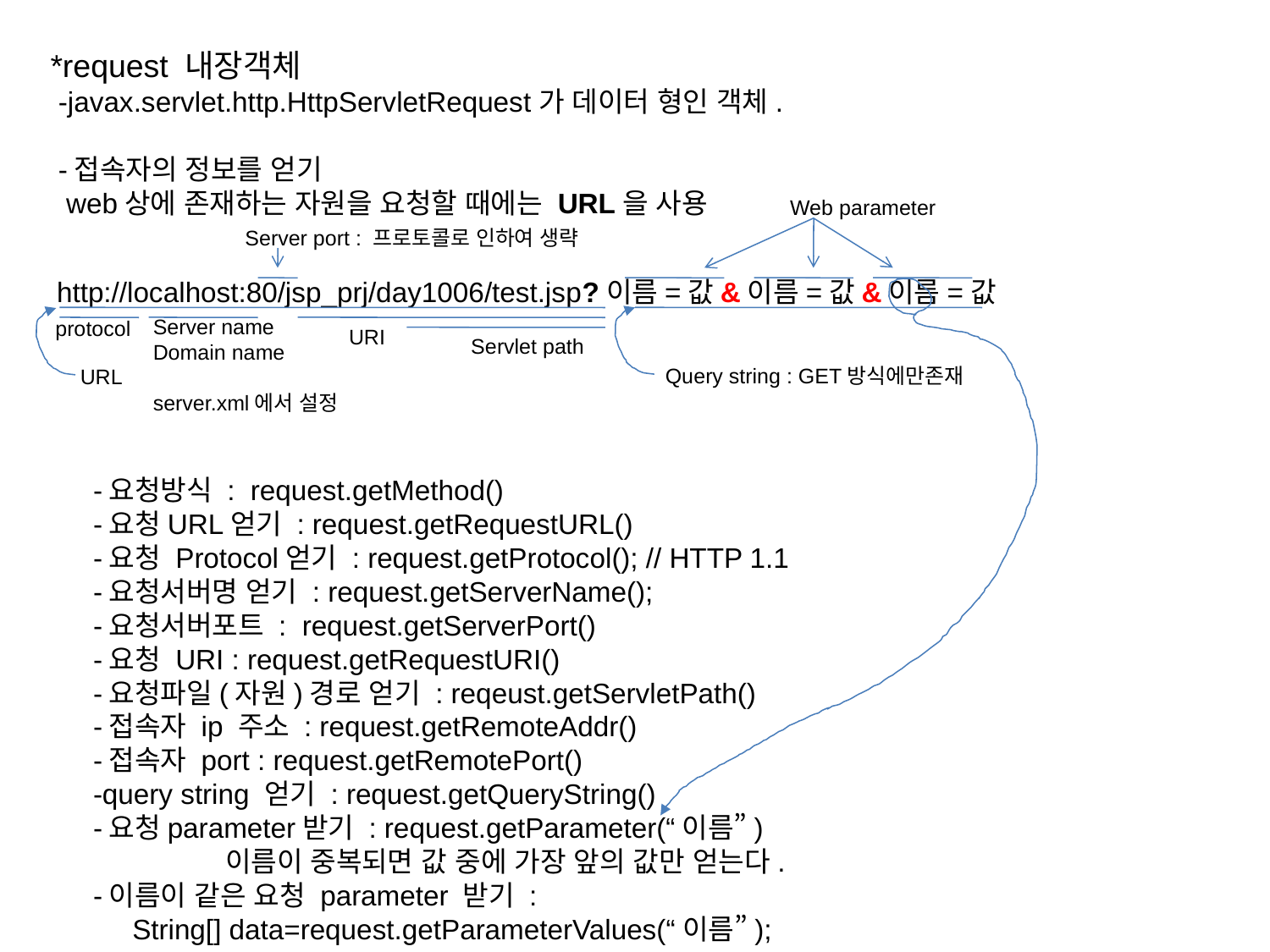

*request 내장객체
 -javax.servlet.http.HttpServletRequest가 데이터 형인 객체.

 -접속자의 정보를 얻기
  web상에 존재하는 자원을 요청할 때에는 URL을 사용
Web parameter
Server port : 프로토콜로 인하여 생략
http://localhost:80/jsp_prj/day1006/test.jsp?이름=값&이름=값&이름=값

Server name
Domain name

server.xml에서 설정

protocol
URI
Servlet path
Query string : GET방식에만존재
URL
-요청방식 :  request.getMethod()
-요청URL얻기 : request.getRequestURL()
-요청 Protocol얻기 : request.getProtocol(); // HTTP 1.1
-요청서버명 얻기 : request.getServerName();
-요청서버포트 :  request.getServerPort()
-요청 URI : request.getRequestURI()
-요청파일(자원)경로 얻기 : reqeust.getServletPath()
-접속자 ip 주소 : request.getRemoteAddr()
-접속자 port : request.getRemotePort()
-query string 얻기 : request.getQueryString()
-요청parameter받기 : request.getParameter(“이름”)
                이름이 중복되면 값 중에 가장 앞의 값만 얻는다.
-이름이 같은 요청 parameter 받기 :
     String[] data=request.getParameterValues(“이름”);